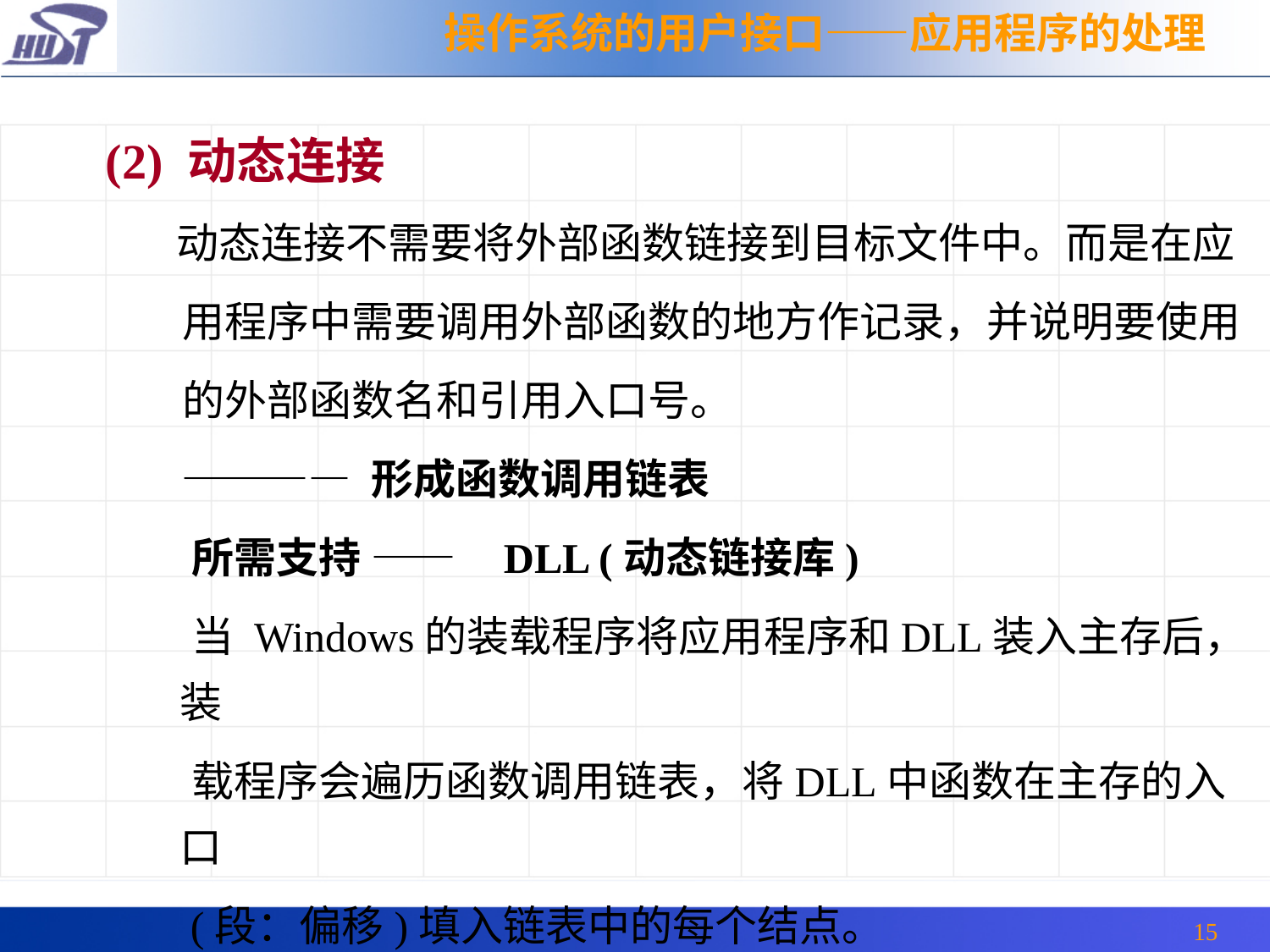

操作系统的用户接口——应用程序的处理
(2) 动态连接
        动态连接不需要将外部函数链接到目标文件中。而是在应
       用程序中需要调用外部函数的地方作记录，并说明要使用
       的外部函数名和引用入口号。
        ———— 形成函数调用链表
        所需支持 ——    DLL (动态链接库)
        当 Windows的装载程序将应用程序和DLL装入主存后，装
        载程序会遍历函数调用链表，将DLL中函数在主存的入口
        (段：偏移)填入链表中的每个结点。
15